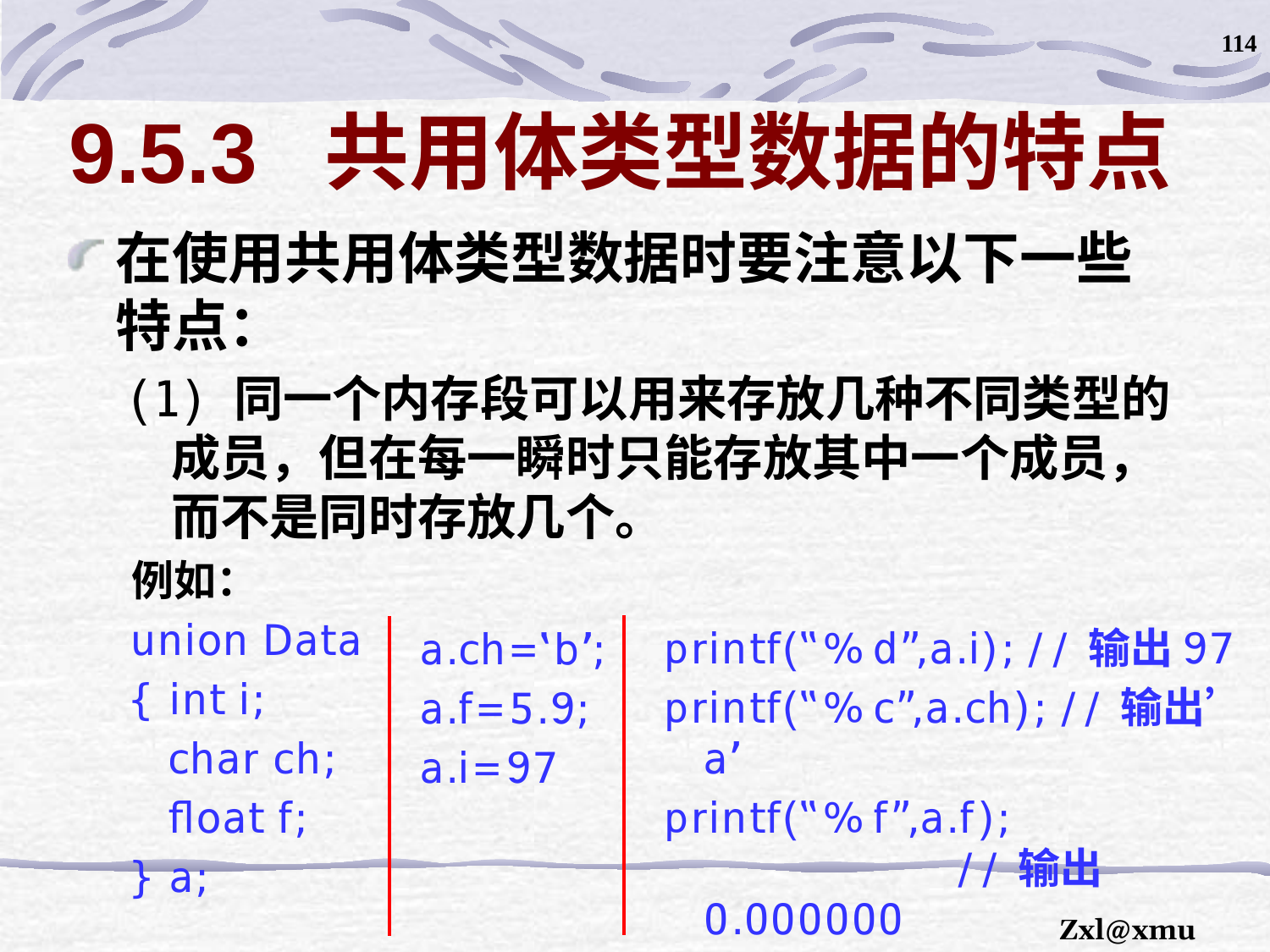

114
# 9.5.3  共用体类型数据的特点
在使用共用体类型数据时要注意以下一些特点：
(1) 同一个内存段可以用来存放几种不同类型的成员，但在每一瞬时只能存放其中一个成员，而不是同时存放几个。
例如：
union Data
{ int i;
   char ch;
   float f;
} a;

printf(“%d”,a.i); //输出97
printf(“%c”,a.ch); //输出’a’
printf(“%f”,a.f);
		//输出0.000000

a.ch=‘b’;
a.f=5.9;
a.i=97